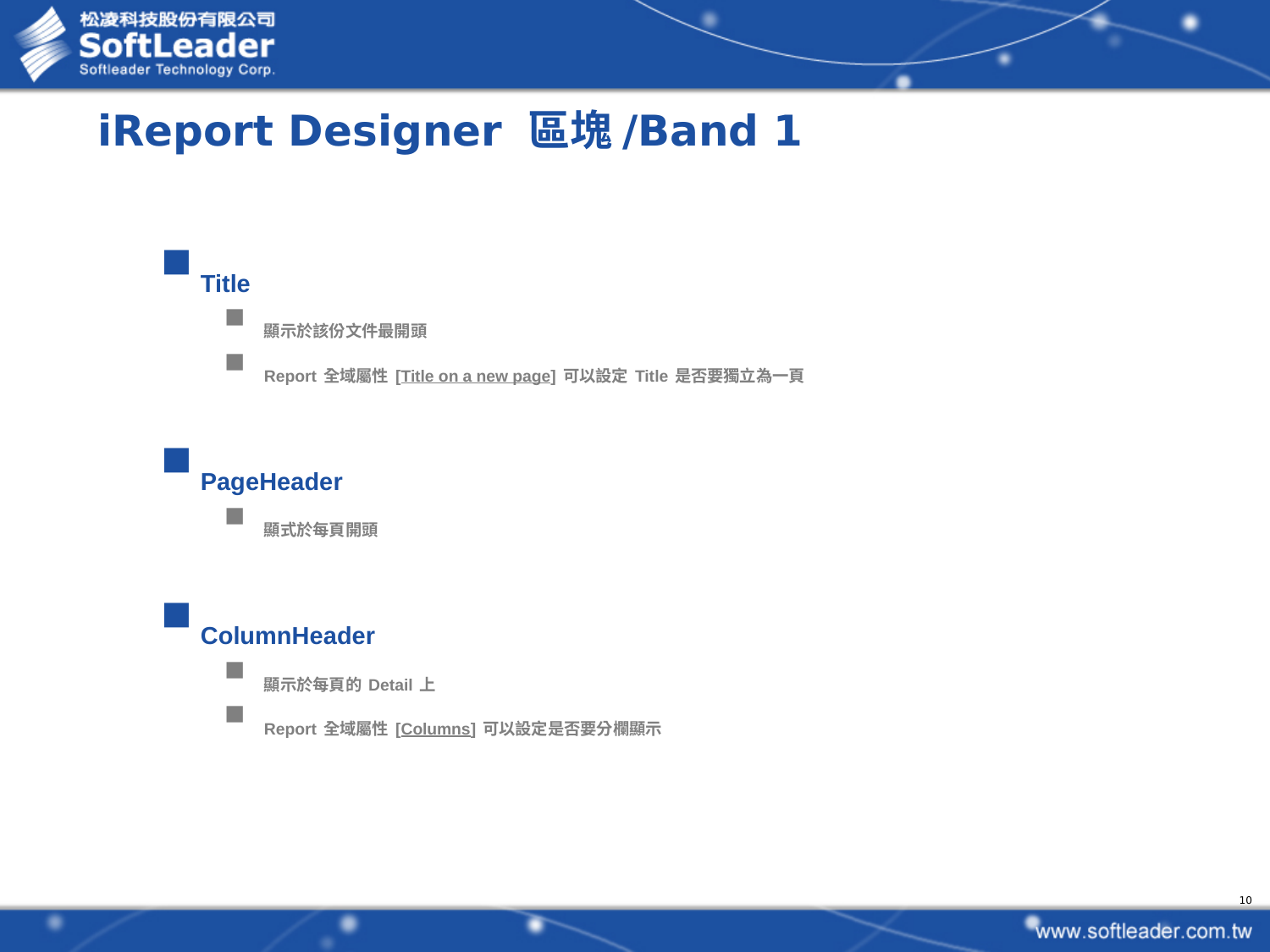

# iReport Designer 區塊/Band 1

Title
顯示於該份文件最開頭
Report全域屬性[Title on a new page]可以設定Title是否要獨立為一頁

PageHeader
顯式於每頁開頭

ColumnHeader
顯示於每頁的Detail上
Report全域屬性[Columns]可以設定是否要分欄顯示

10